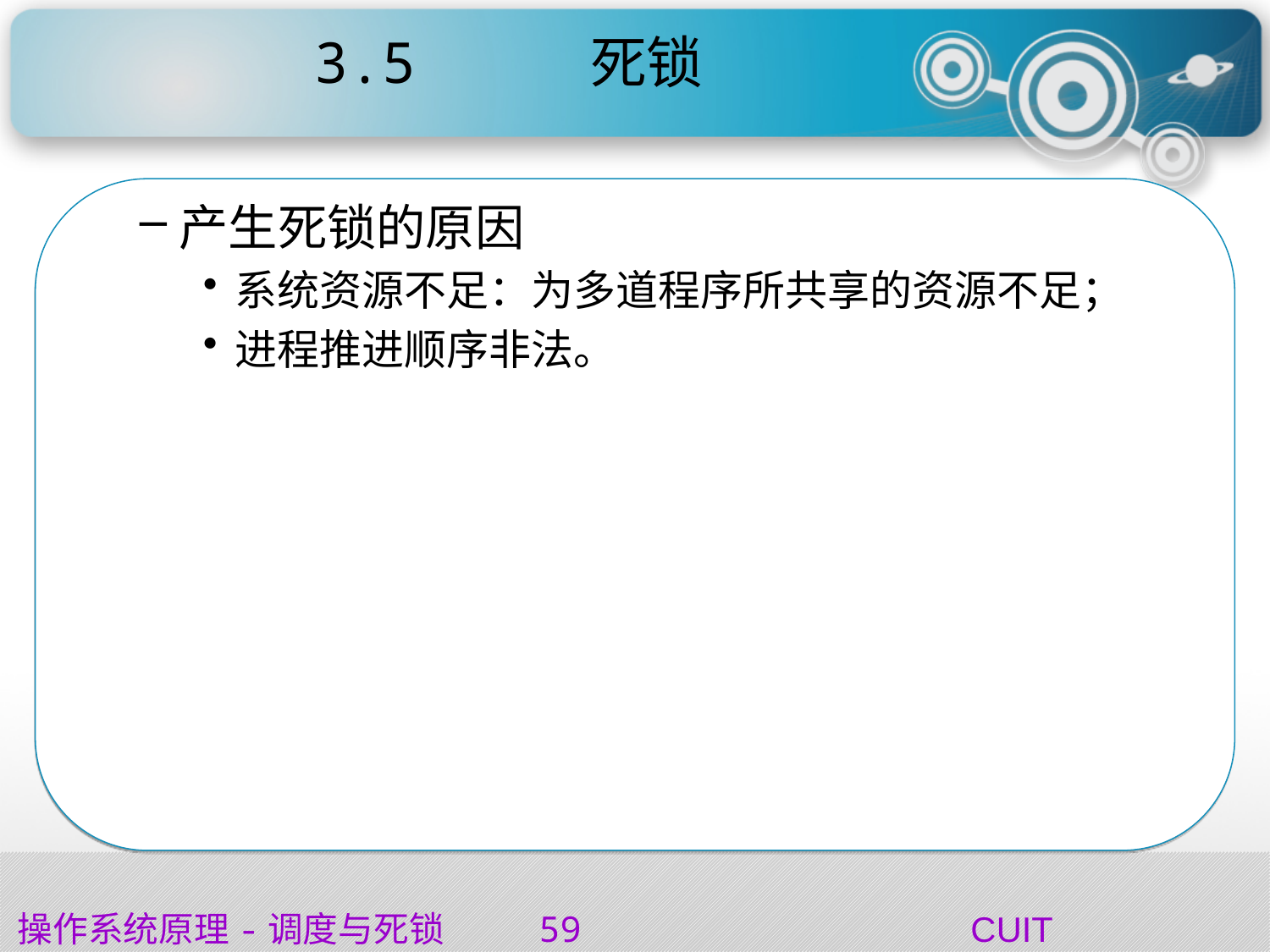

# 3.5	    死锁
产生死锁的原因
系统资源不足：为多道程序所共享的资源不足；
进程推进顺序非法。